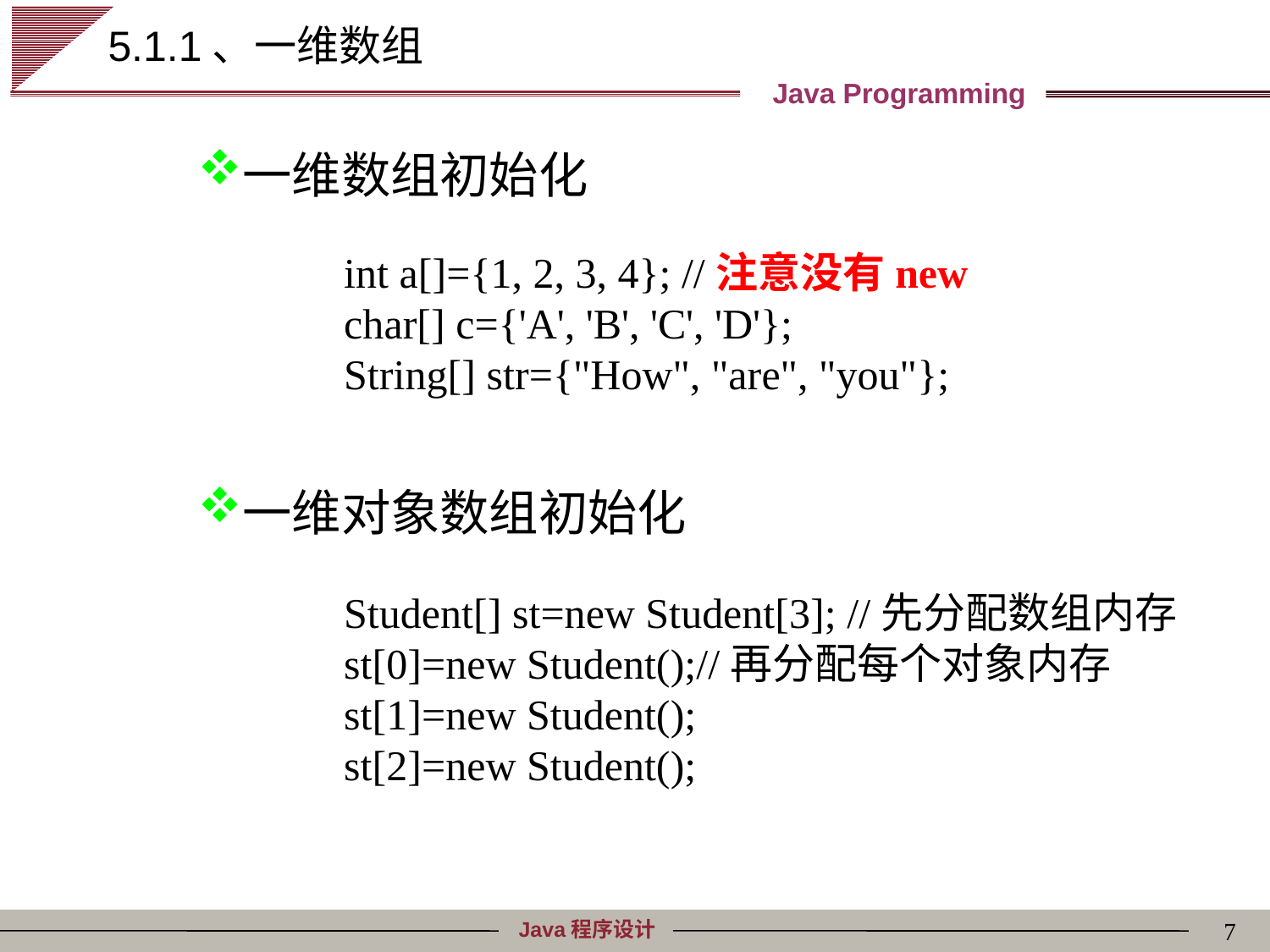

# 5.1.1、一维数组
一维数组初始化
int a[]={1, 2, 3, 4}; //注意没有new
char[] c={'A', 'B', 'C', 'D'};
String[] str={"How", "are", "you"};
一维对象数组初始化
Student[] st=new Student[3]; //先分配数组内存
st[0]=new Student();//再分配每个对象内存
st[1]=new Student();
st[2]=new Student();